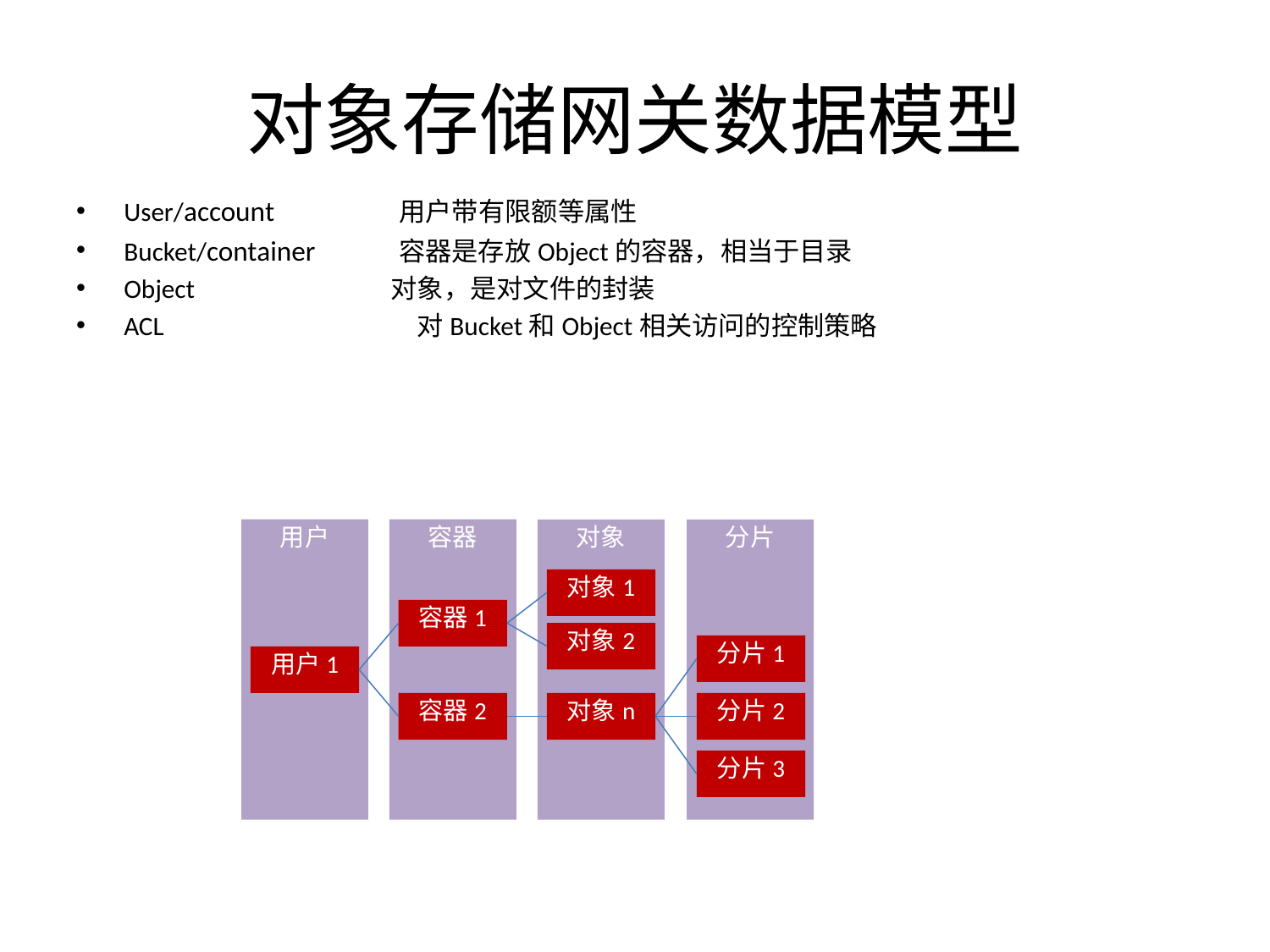

# 对象存储网关数据模型
User/account                    用户带有限额等属性
Bucket/container             容器是存放Object的容器，相当于目录
Object                                对象，是对文件的封装
ACL 	                           对Bucket和Object相关访问的控制策略
用户
容器
对象
分片
对象1
容器1
对象2
分片1
分片2
分片3
用户1
容器2
对象n